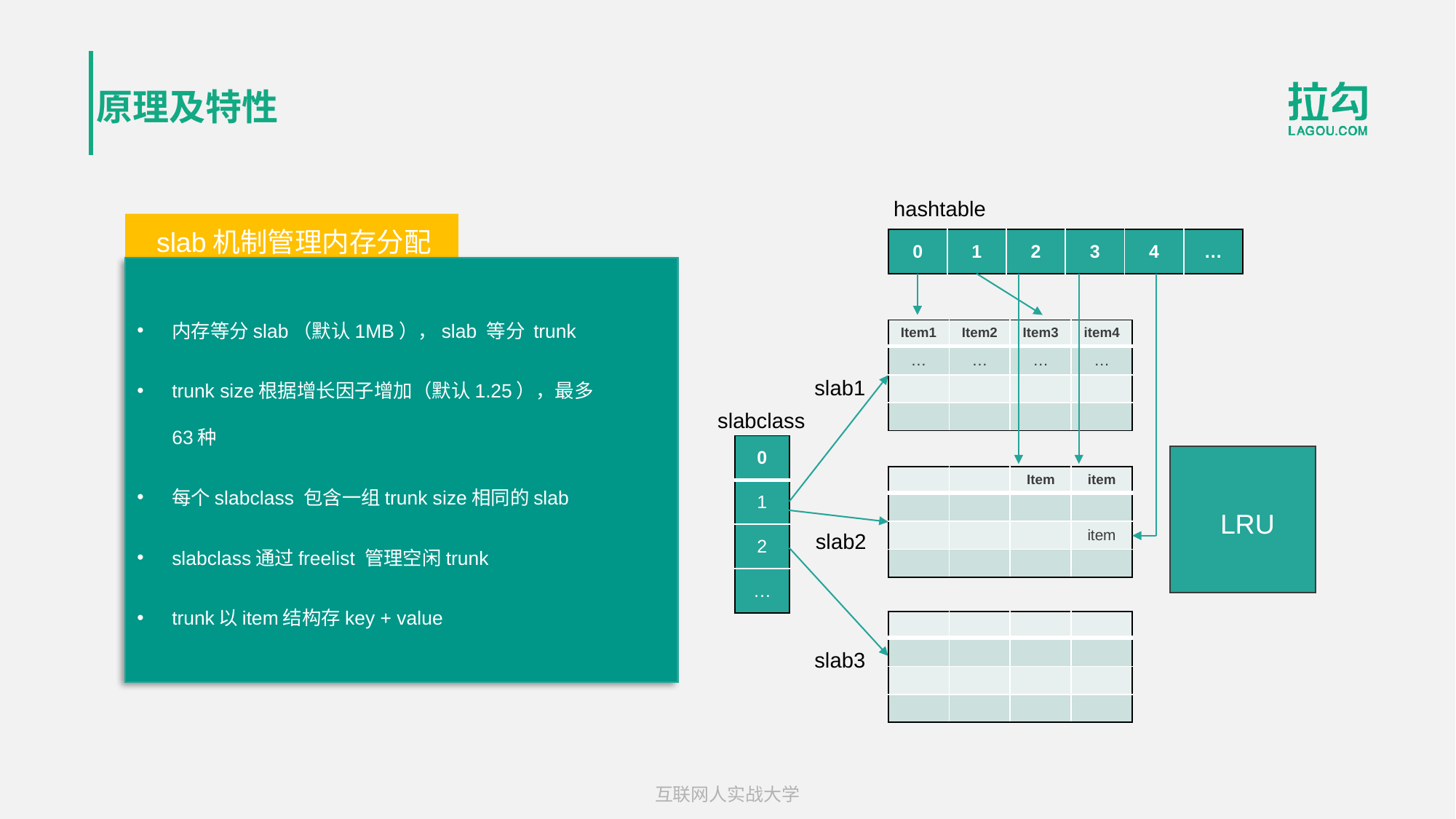

# 原理及特性
hashtable
slab机制管理内存分配

| 0 | 1 | 2 | 3 | 4 | … |
| --- | --- | --- | --- | --- | --- |

内存等分slab（默认1MB），slab 等分 trunk
trunk size根据增长因子增加（默认1.25），最多63种
每个slabclass 包含一组trunk size相同的slab
slabclass通过freelist 管理空闲trunk
trunk以item结构存key + value

| Item1 | Item2 | Item3 | item4 |
| --- | --- | --- | --- |
| … | … | … | … |
|  |  |  |  |
|  |  |  |  |
slab1
slabclass
| 0 |
| --- |
| 1 |
| 2 |
| … |

|  |  | Item | item |
| --- | --- | --- | --- |
|  |  |  |  |
|  |  |  | item |
|  |  |  |  |
LRU
slab2
|  |  |  |  |
| --- | --- | --- | --- |
|  |  |  |  |
|  |  |  |  |
|  |  |  |  |
slab3